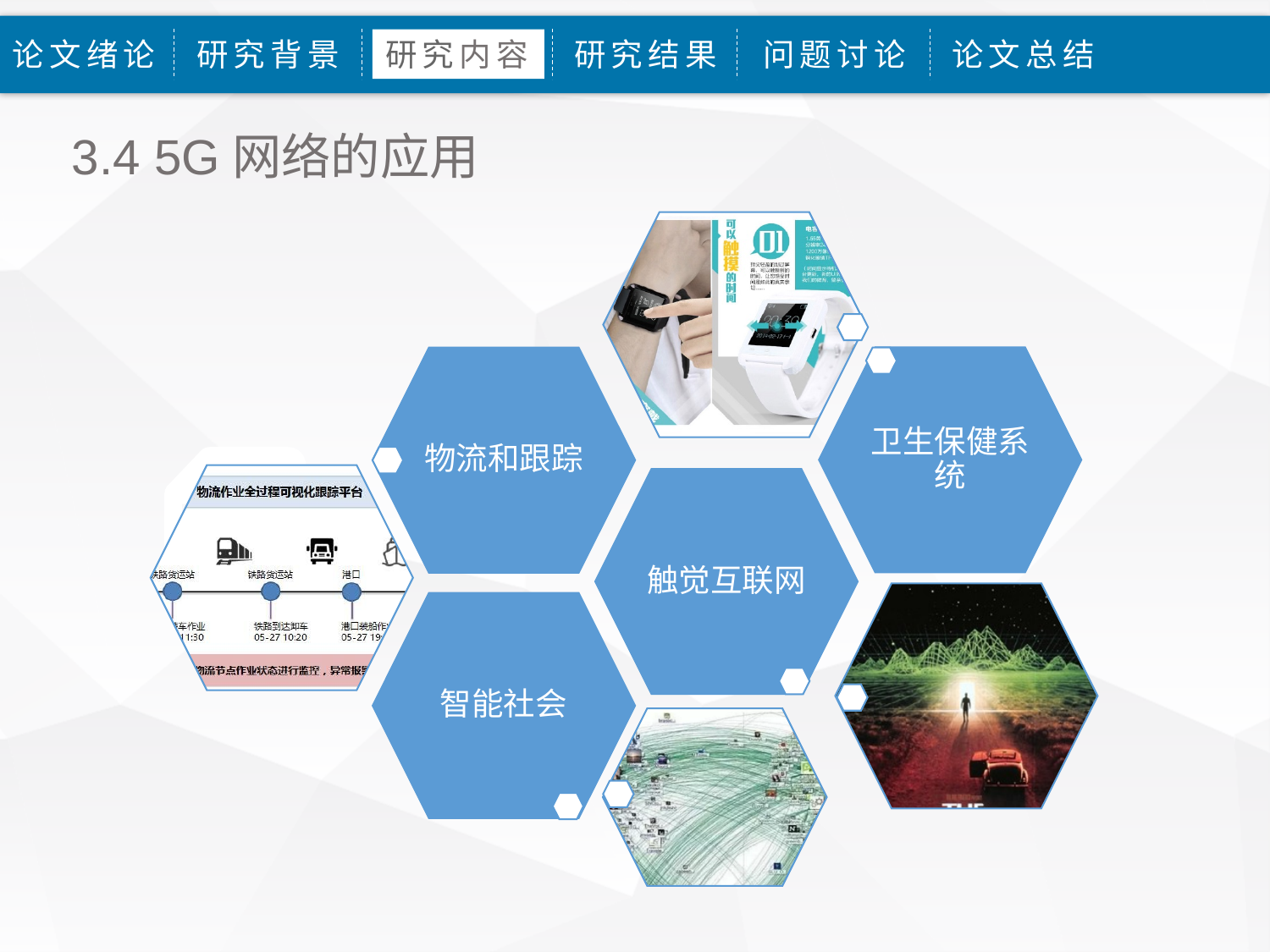

论文绪论
研究背景
研究内容
研究结果
问题讨论
论文总结

3.4 5G网络的应用
智能社会
触觉互联网
物流和跟踪
卫生保健系统